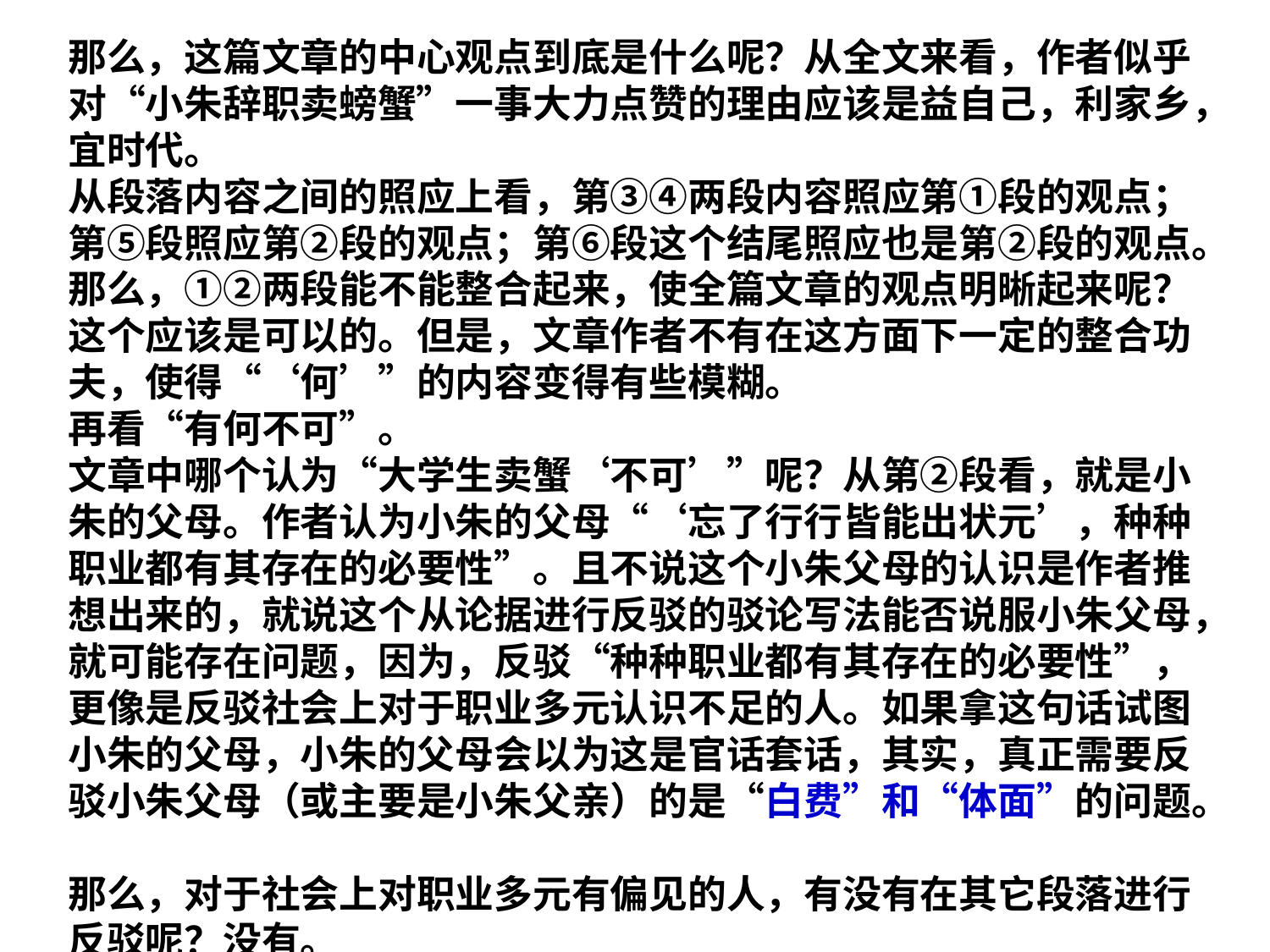

那么，这篇文章的中心观点到底是什么呢？从全文来看，作者似乎对“小朱辞职卖螃蟹”一事大力点赞的理由应该是益自己，利家乡，宜时代。
从段落内容之间的照应上看，第③④两段内容照应第①段的观点；第⑤段照应第②段的观点；第⑥段这个结尾照应也是第②段的观点。那么，①②两段能不能整合起来，使全篇文章的观点明晰起来呢？这个应该是可以的。但是，文章作者不有在这方面下一定的整合功夫，使得“‘何’”的内容变得有些模糊。
再看“有何不可”。
文章中哪个认为“大学生卖蟹‘不可’”呢？从第②段看，就是小朱的父母。作者认为小朱的父母“‘忘了行行皆能出状元’，种种职业都有其存在的必要性”。且不说这个小朱父母的认识是作者推想出来的，就说这个从论据进行反驳的驳论写法能否说服小朱父母，就可能存在问题，因为，反驳“种种职业都有其存在的必要性”，更像是反驳社会上对于职业多元认识不足的人。如果拿这句话试图小朱的父母，小朱的父母会以为这是官话套话，其实，真正需要反驳小朱父母（或主要是小朱父亲）的是“白费”和“体面”的问题。
那么，对于社会上对职业多元有偏见的人，有没有在其它段落进行反驳呢？没有。